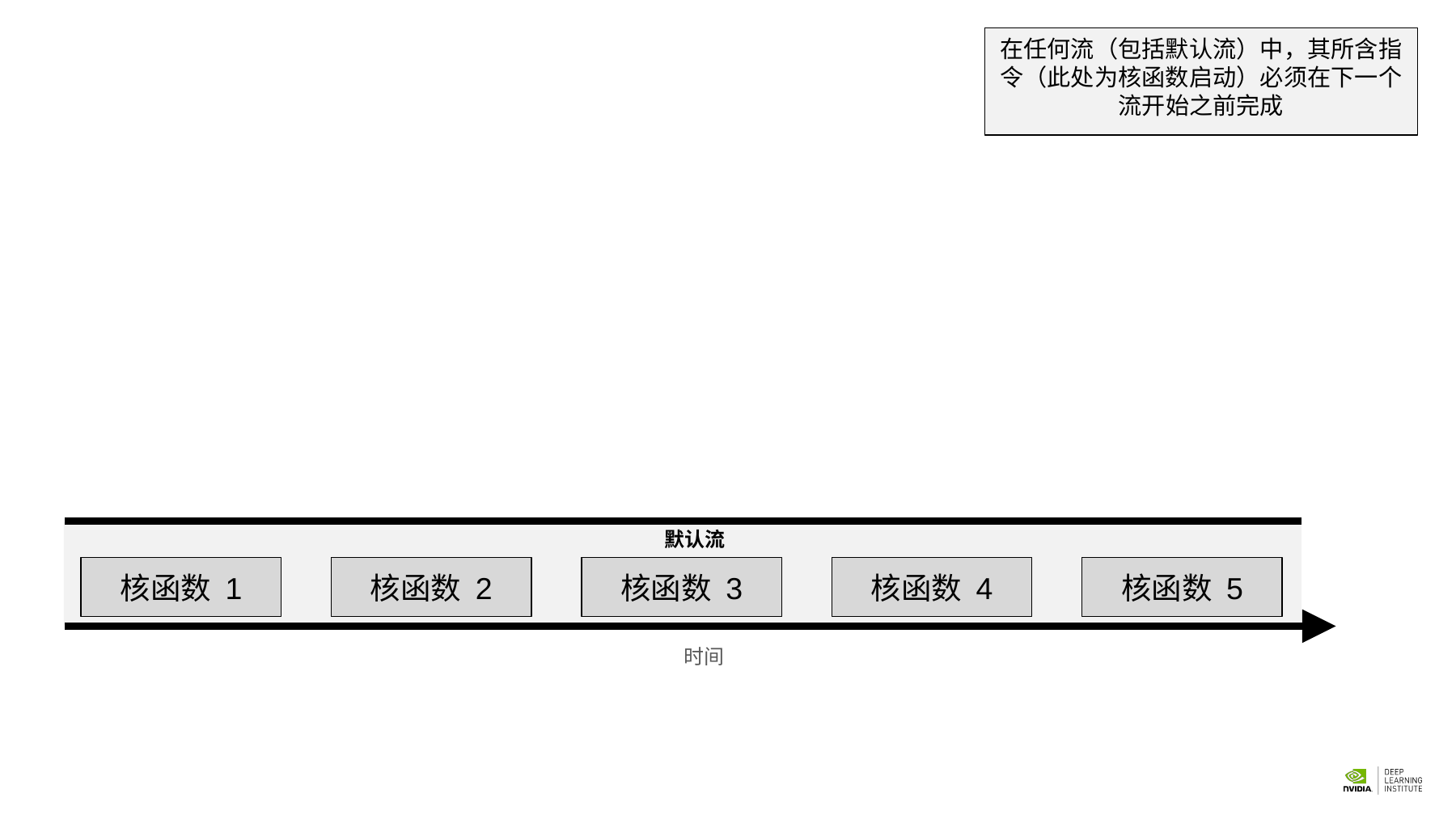

在任何流（包括默认流）中，其所含指令（此处为核函数启动）必须在下一个流开始之前完成

默认流
核函数 1
核函数 2
核函数 3
核函数 4
核函数 5
时间